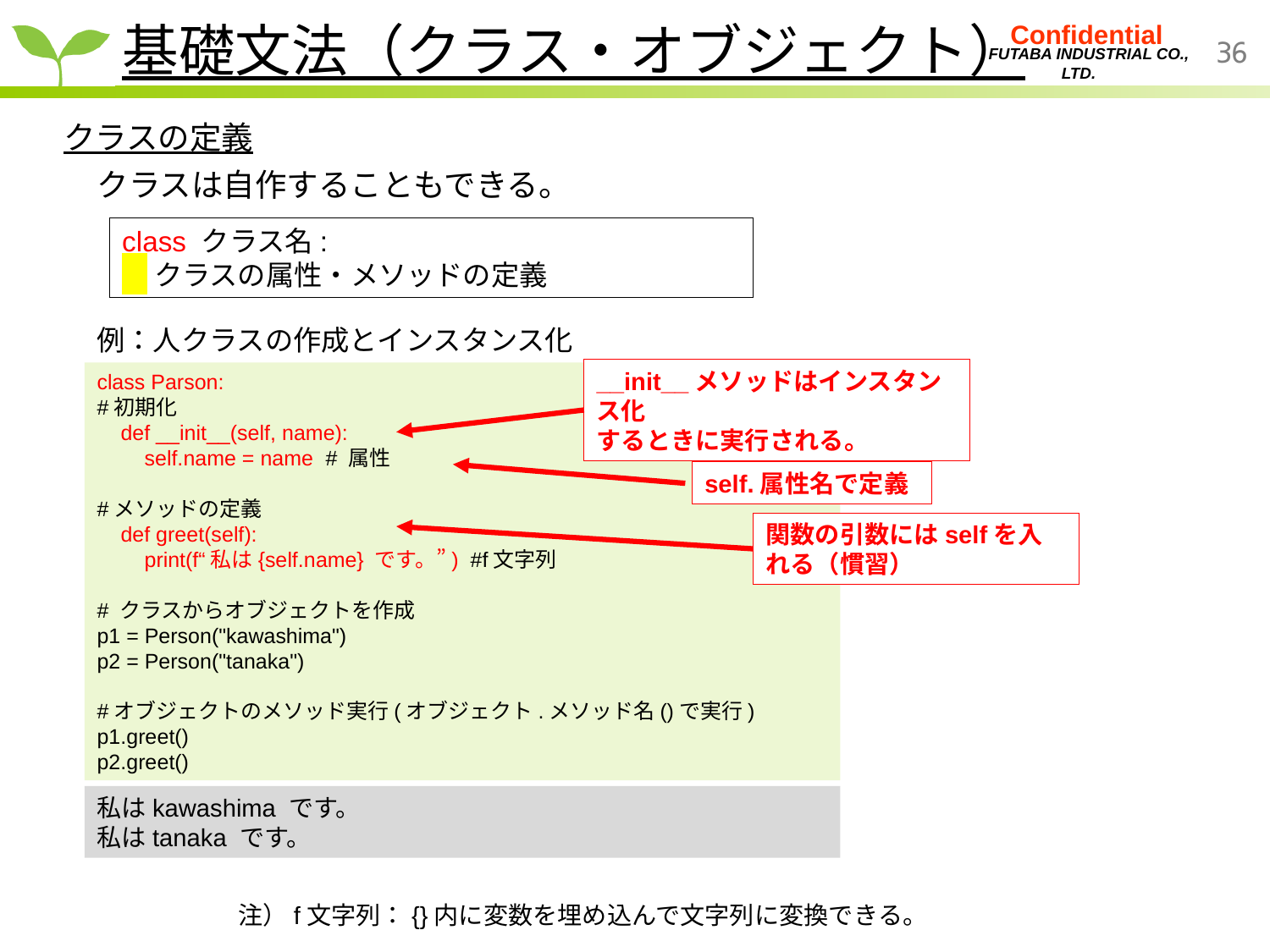

基礎文法（クラス・オブジェクト）
クラスの定義
クラスは自作することもできる。
class クラス名:
    クラスの属性・メソッドの定義
例：人クラスの作成とインスタンス化
__init__メソッドはインスタンス化
するときに実行される。
class Parson:
#初期化
    def __init__(self, name):
        self.name = name  # 属性

#メソッドの定義
    def greet(self):
        print(f“私は{self.name} です。”)  #f文字列

# クラスからオブジェクトを作成
p1 = Person("kawashima")
p2 = Person("tanaka")

#オブジェクトのメソッド実行(オブジェクト.メソッド名()で実行)
p1.greet()
p2.greet()
self.属性名で定義
関数の引数にはselfを入れる（慣習）
私はkawashima です。
私はtanaka です。
注）f文字列：{}内に変数を埋め込んで文字列に変換できる。